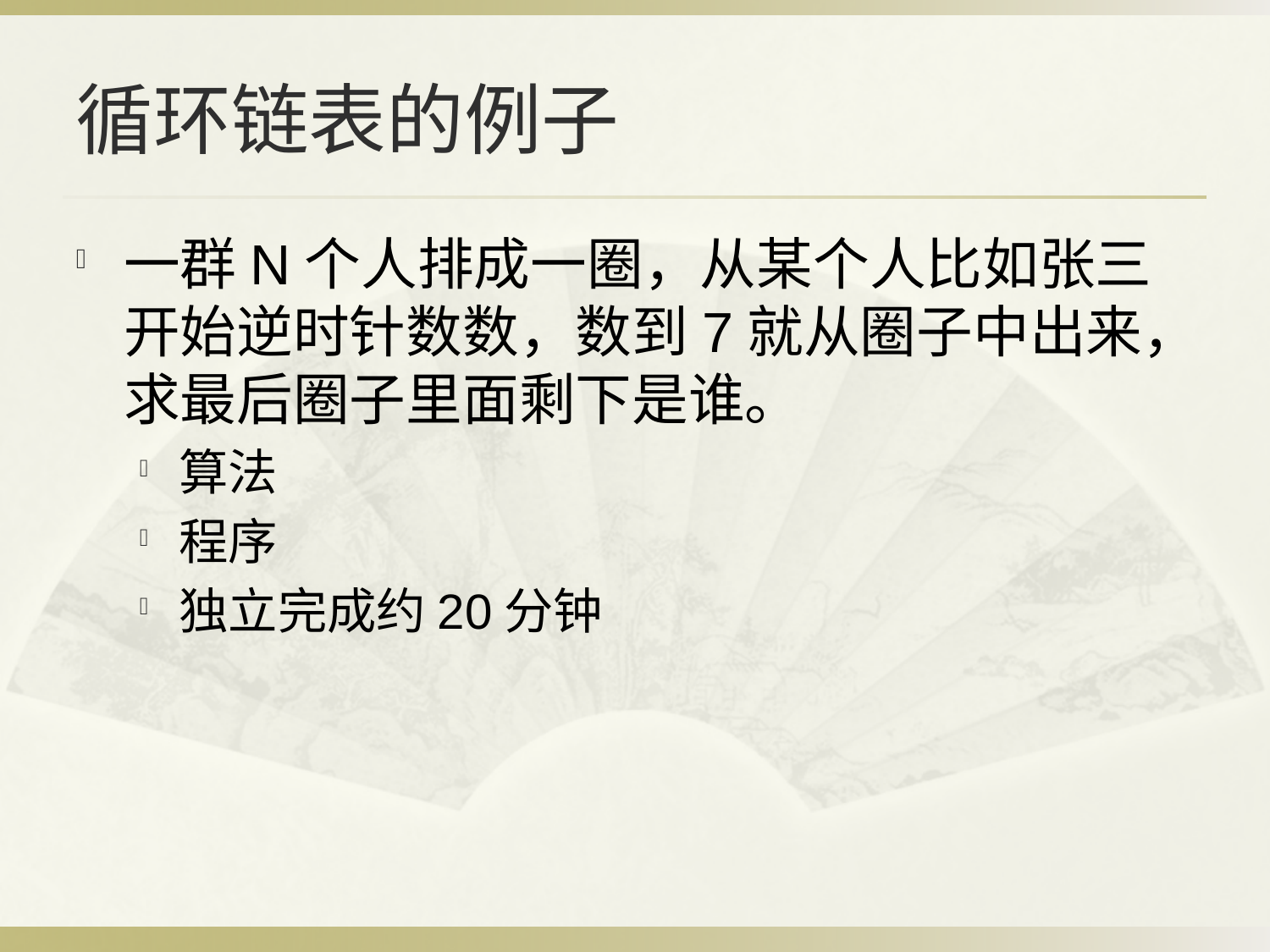

# 循环链表的例子
一群N个人排成一圈，从某个人比如张三开始逆时针数数，数到7就从圈子中出来，求最后圈子里面剩下是谁。
算法
程序
独立完成约20分钟